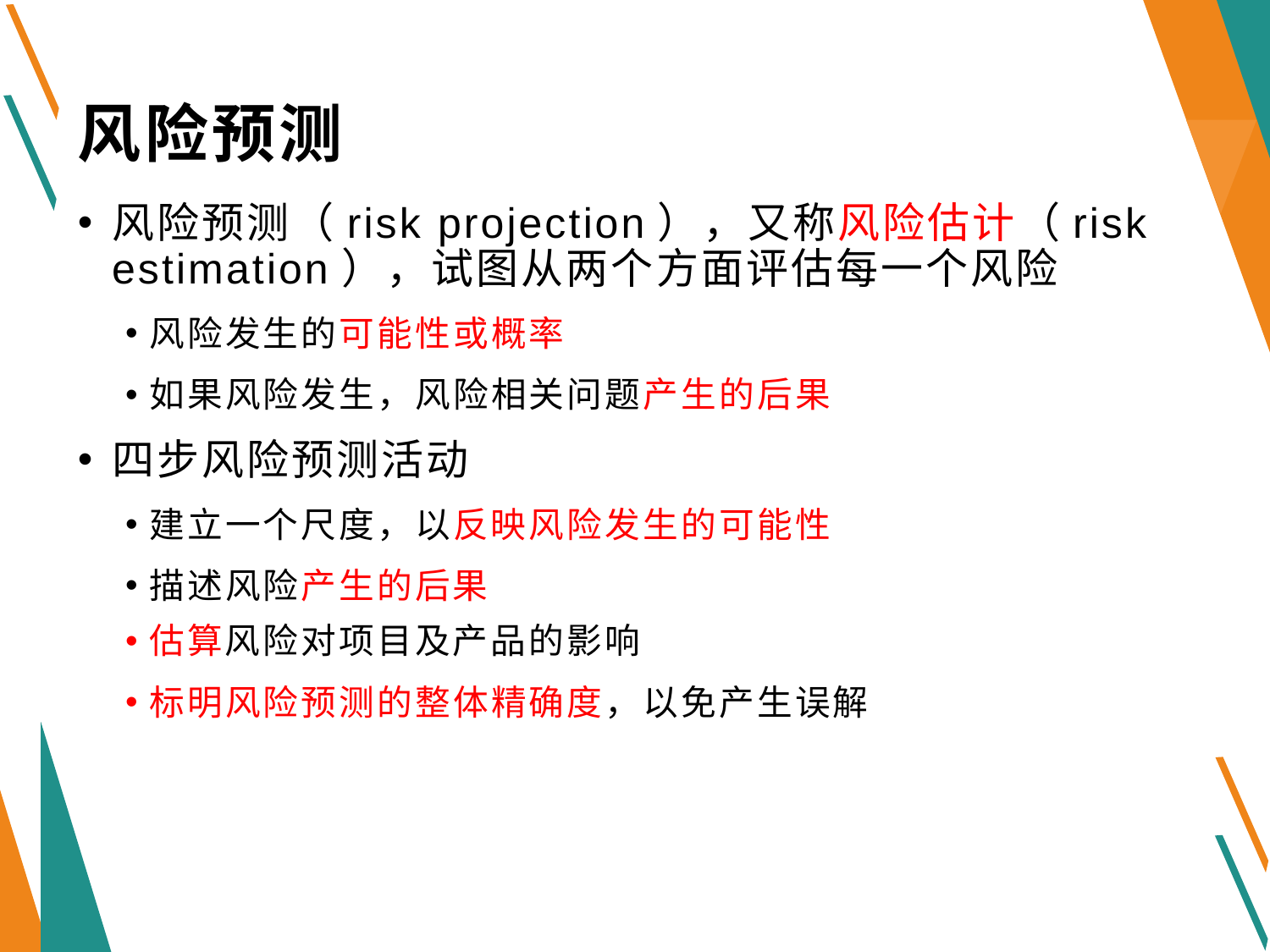

# 风险预测
风险预测（risk projection），又称风险估计（risk estimation），试图从两个方面评估每一个风险
风险发生的可能性或概率
如果风险发生，风险相关问题产生的后果
四步风险预测活动
建立一个尺度，以反映风险发生的可能性
描述风险产生的后果
估算风险对项目及产品的影响
标明风险预测的整体精确度，以免产生误解
9